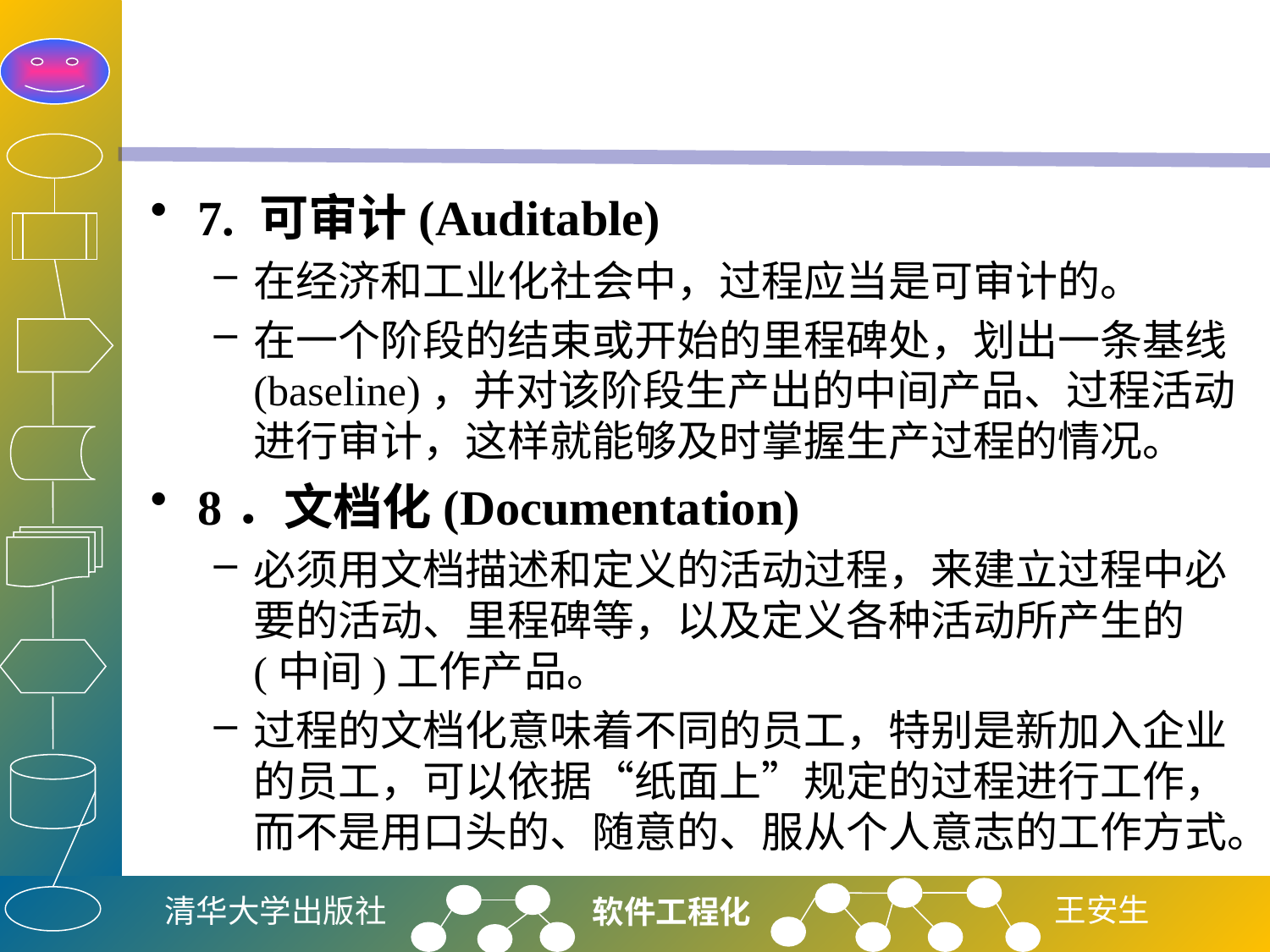

#
7. 可审计(Auditable)
在经济和工业化社会中，过程应当是可审计的。
在一个阶段的结束或开始的里程碑处，划出一条基线(baseline)，并对该阶段生产出的中间产品、过程活动进行审计，这样就能够及时掌握生产过程的情况。
8．文档化(Documentation)
必须用文档描述和定义的活动过程，来建立过程中必要的活动、里程碑等，以及定义各种活动所产生的(中间)工作产品。
过程的文档化意味着不同的员工，特别是新加入企业的员工，可以依据“纸面上”规定的过程进行工作，而不是用口头的、随意的、服从个人意志的工作方式。